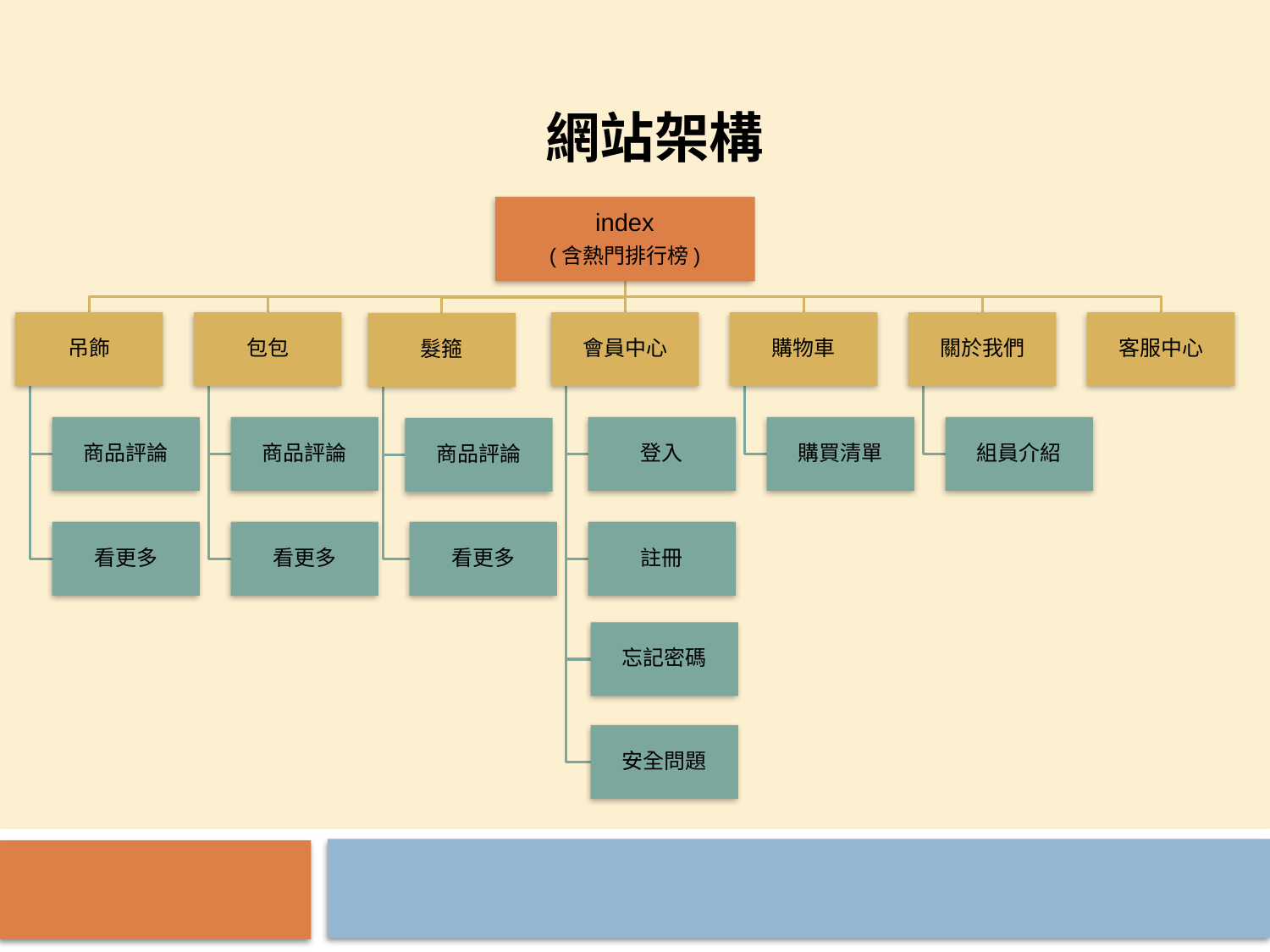

# 網站架構
index
(含熱門排行榜)
吊飾
商品評論
看更多
包包
商品評論
看更多
髮箍
商品評論
看更多
會員中心
登入
註冊
安全問題
忘記密碼
購物車
購買清單
關於我們
組員介紹
客服中心